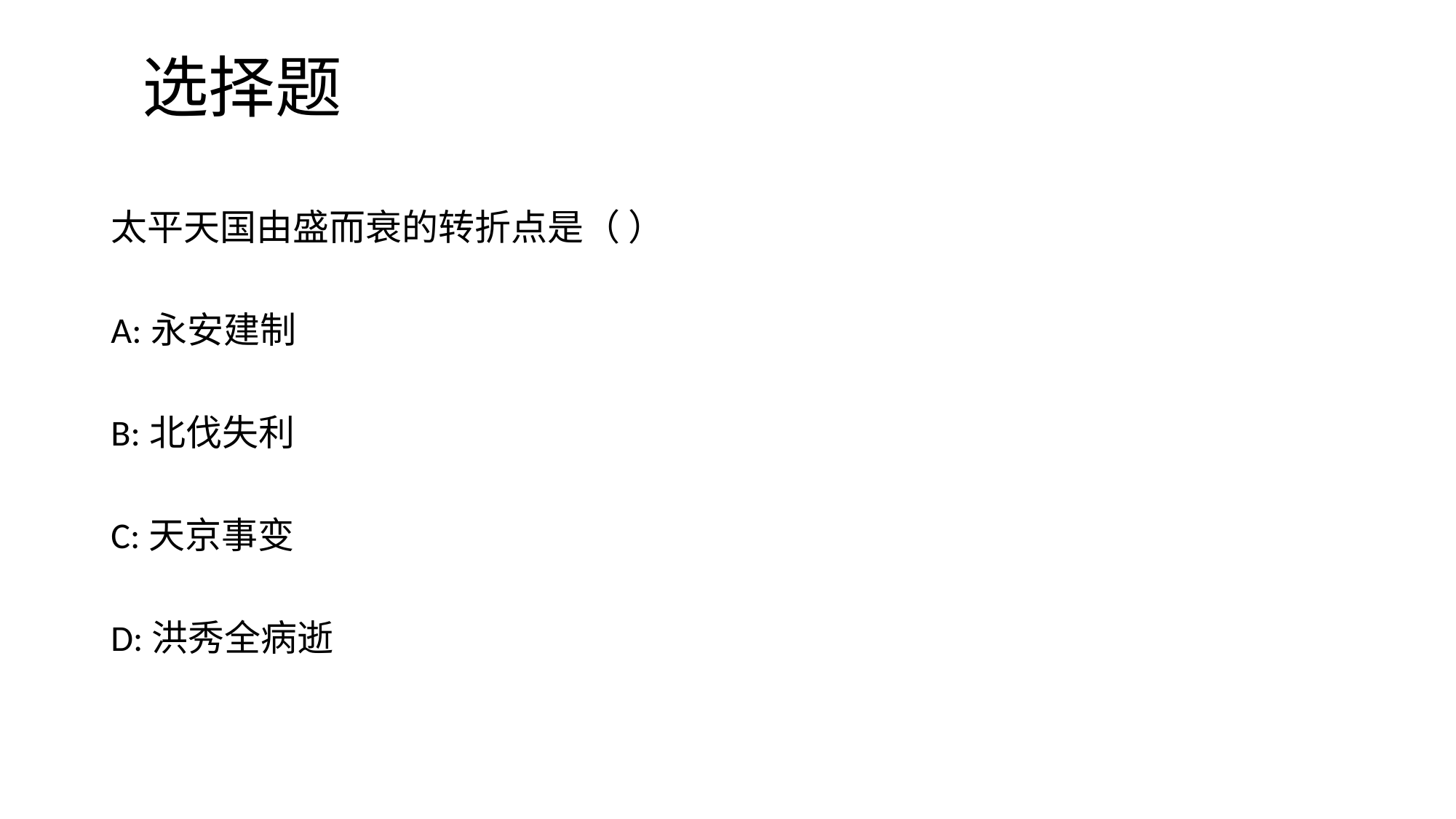

# 选择题
太平天国由盛而衰的转折点是（ ）
A:永安建制
B:北伐失利
C:天京事变
D:洪秀全病逝